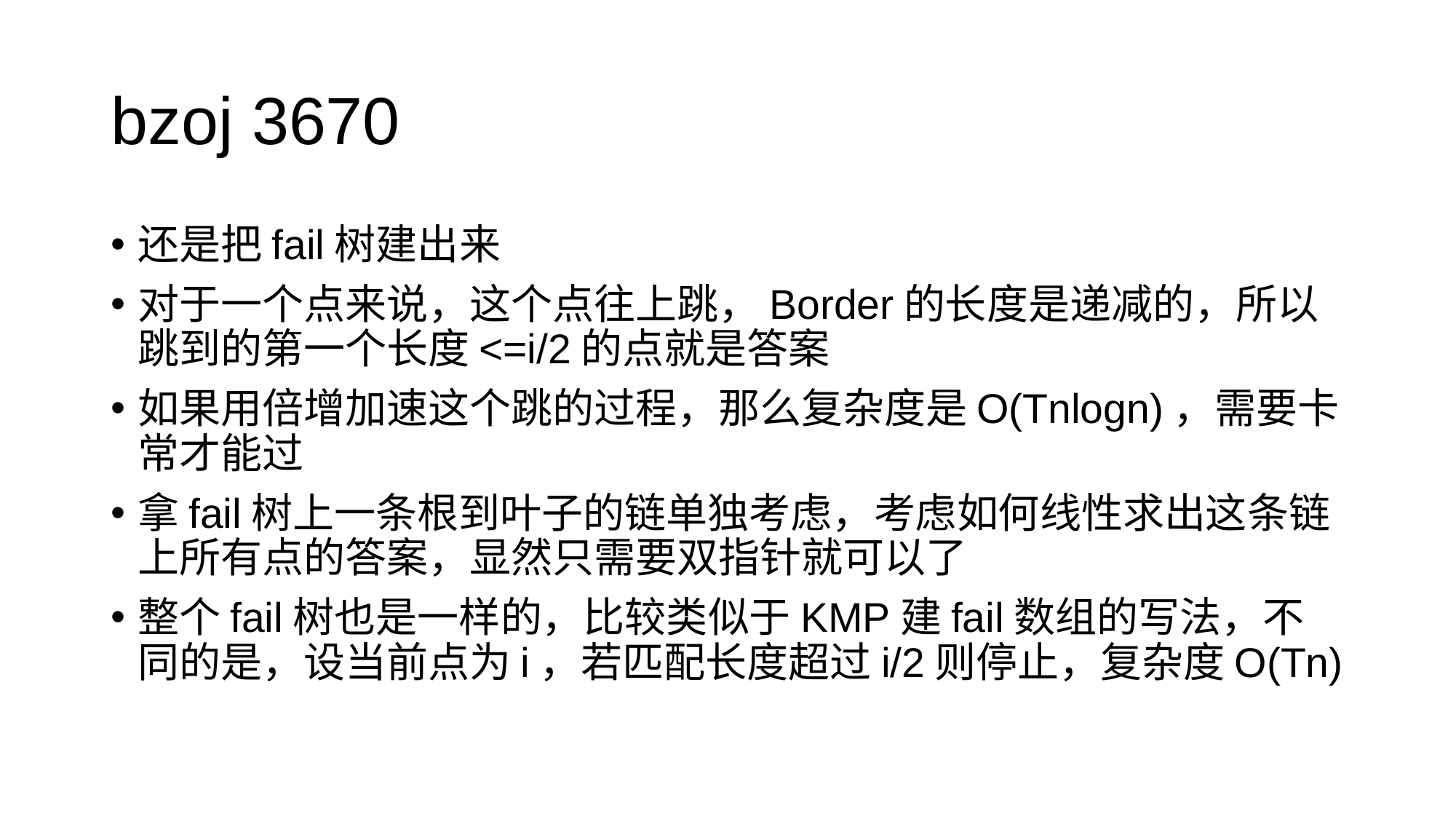

# bzoj 3670
还是把fail树建出来
对于一个点来说，这个点往上跳，Border的长度是递减的，所以跳到的第一个长度<=i/2的点就是答案
如果用倍增加速这个跳的过程，那么复杂度是O(Tnlogn)，需要卡常才能过
拿fail树上一条根到叶子的链单独考虑，考虑如何线性求出这条链上所有点的答案，显然只需要双指针就可以了
整个fail树也是一样的，比较类似于KMP建fail数组的写法，不同的是，设当前点为i，若匹配长度超过i/2则停止，复杂度O(Tn)